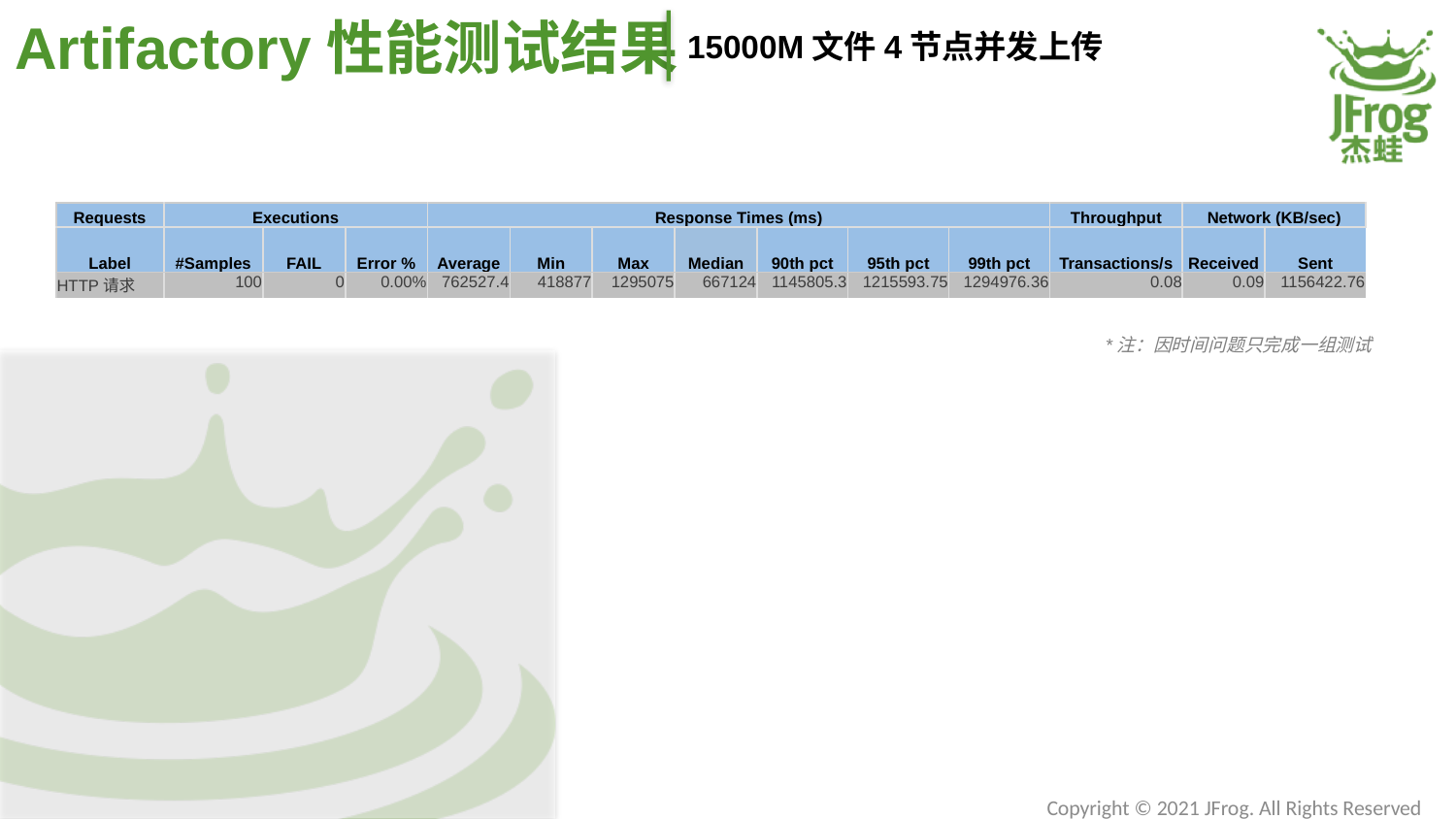

# Artifactory性能测试结果

15000M文件4节点并发上传
| Requests | Executions |  |  | Response Times (ms) |  |  |  |  |  |  | Throughput | Network (KB/sec) |  |
| --- | --- | --- | --- | --- | --- | --- | --- | --- | --- | --- | --- | --- | --- |
| Label | #Samples | FAIL | Error % | Average | Min | Max | Median | 90th pct | 95th pct | 99th pct | Transactions/s | Received | Sent |
| HTTP请求 | 100 | 0 | 0.00% | 762527.4 | 418877 | 1295075 | 667124 | 1145805.3 | 1215593.75 | 1294976.36 | 0.08 | 0.09 | 1156422.76 |
*注：因时间问题只完成一组测试
Copyright © 2021 JFrog. All Rights Reserved